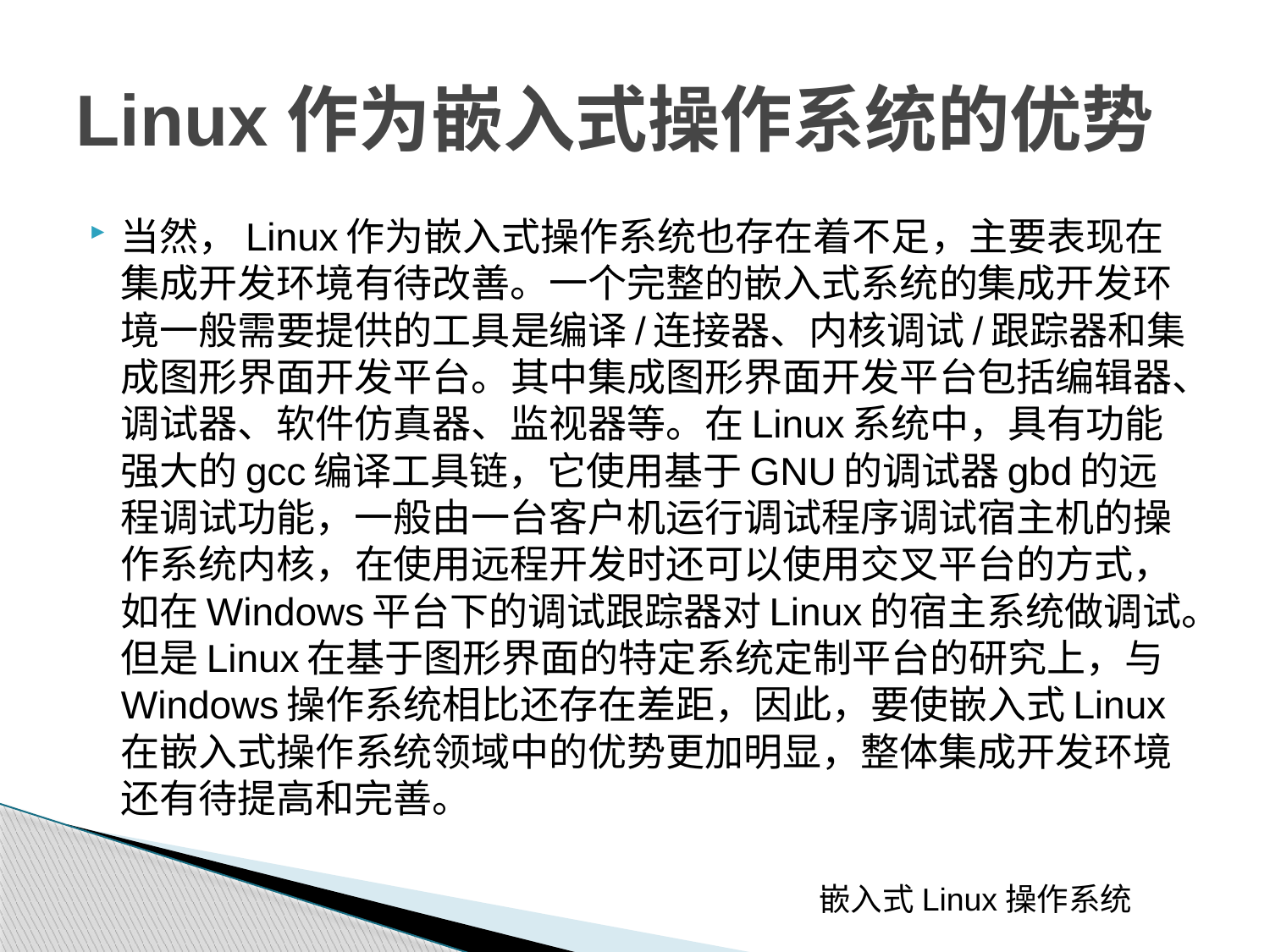

# Linux作为嵌入式操作系统的优势
当然，Linux作为嵌入式操作系统也存在着不足，主要表现在集成开发环境有待改善。一个完整的嵌入式系统的集成开发环境一般需要提供的工具是编译/连接器、内核调试/跟踪器和集成图形界面开发平台。其中集成图形界面开发平台包括编辑器、调试器、软件仿真器、监视器等。在Linux系统中，具有功能强大的gcc编译工具链，它使用基于GNU的调试器gbd的远程调试功能，一般由一台客户机运行调试程序调试宿主机的操作系统内核，在使用远程开发时还可以使用交叉平台的方式，如在Windows平台下的调试跟踪器对Linux的宿主系统做调试。但是Linux在基于图形界面的特定系统定制平台的研究上，与Windows操作系统相比还存在差距，因此，要使嵌入式Linux在嵌入式操作系统领域中的优势更加明显，整体集成开发环境还有待提高和完善。

         嵌入式Linux操作系统